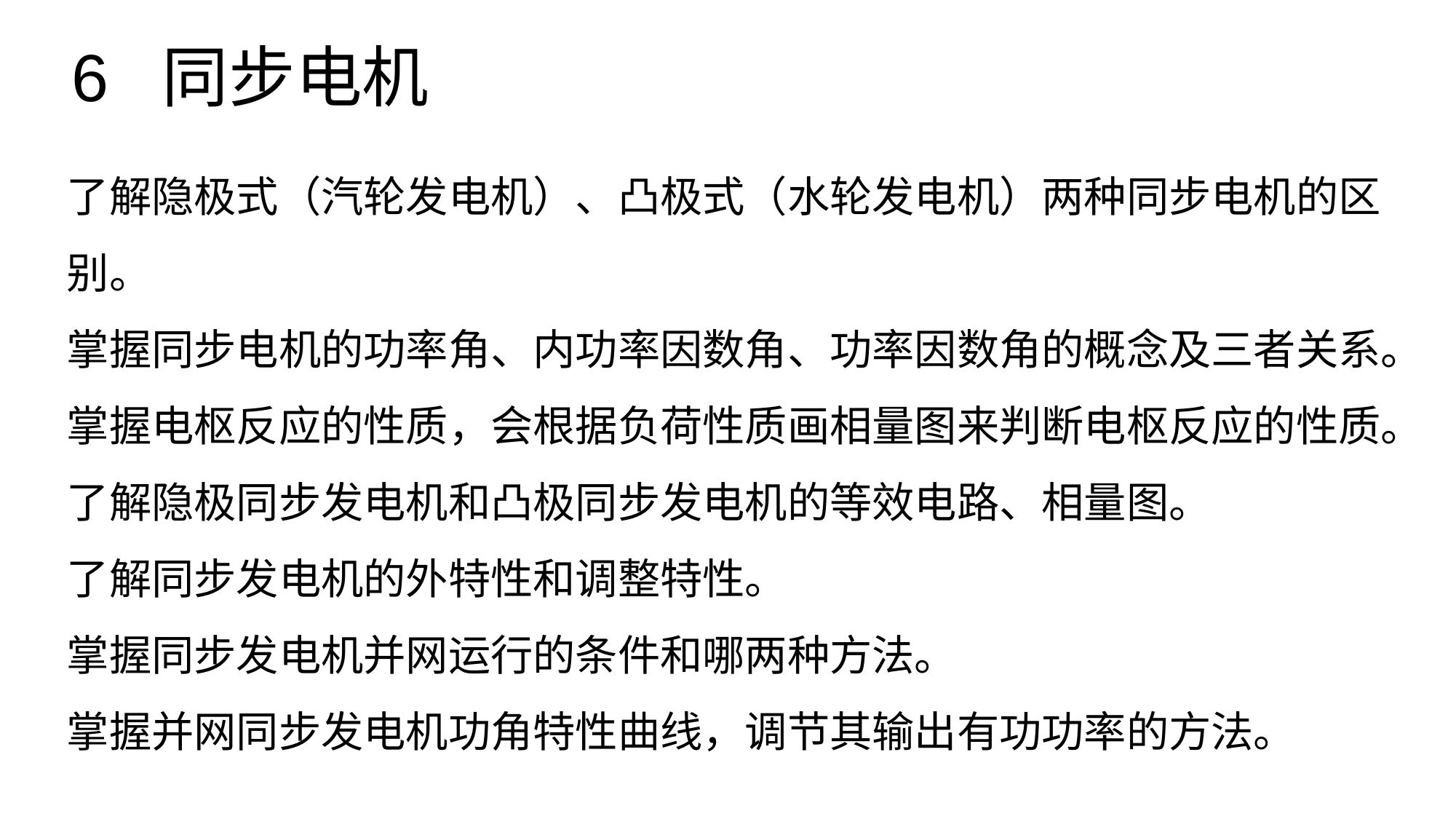

6  同步电机
了解隐极式（汽轮发电机）、凸极式（水轮发电机）两种同步电机的区别。
掌握同步电机的功率角、内功率因数角、功率因数角的概念及三者关系。
掌握电枢反应的性质，会根据负荷性质画相量图来判断电枢反应的性质。
了解隐极同步发电机和凸极同步发电机的等效电路、相量图。
了解同步发电机的外特性和调整特性。
掌握同步发电机并网运行的条件和哪两种方法。
掌握并网同步发电机功角特性曲线，调节其输出有功功率的方法。